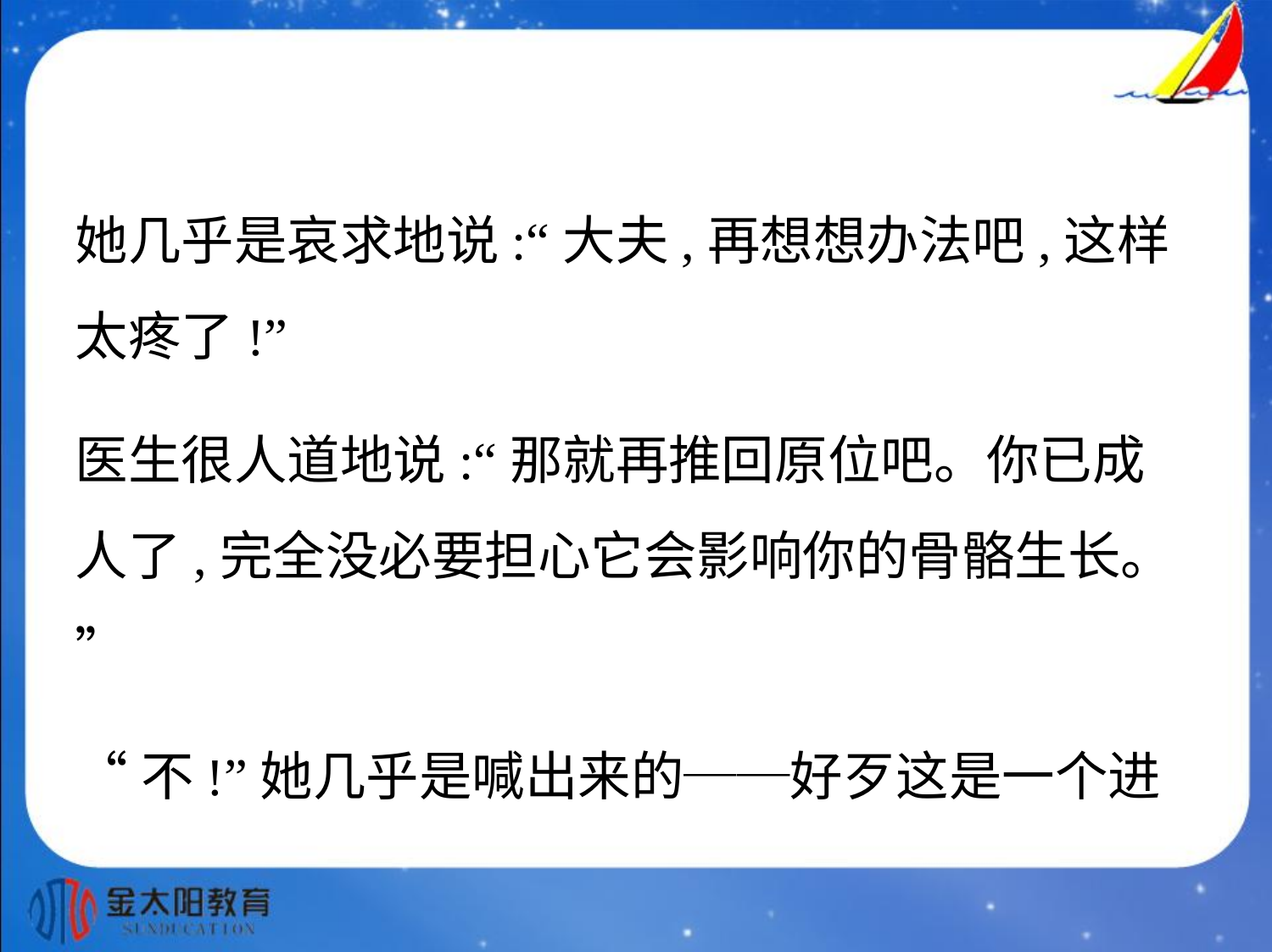

她几乎是哀求地说:“大夫,再想想办法吧,这样
太疼了!”
医生很人道地说:“那就再推回原位吧。你已成
人了,完全没必要担心它会影响你的骨骼生长。
”
“不!”她几乎是喊出来的──好歹这是一个进